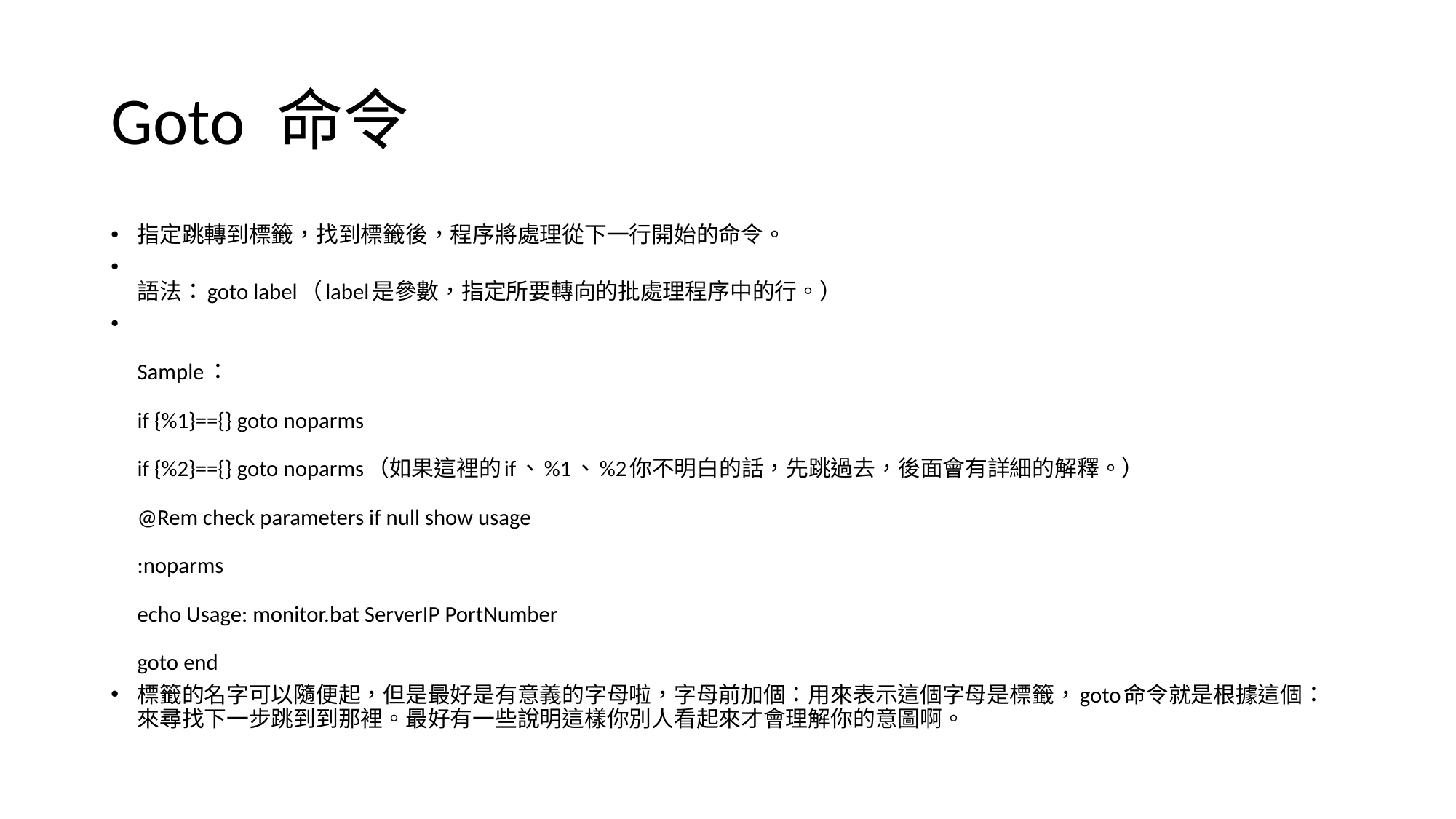

# Goto 命令
指定跳轉到標籤，找到標籤後，程序將處理從下一行開始的命令。
語法：goto label（label是參數，指定所要轉向的批處理程序中的行。）
Sample：
 
if {%1}=={} goto noparms
 
if {%2}=={} goto noparms（如果這裡的if、%1、%2你不明白的話，先跳過去，後面會有詳細的解釋。）
 
@Rem check parameters if null show usage
 
:noparms
 
echo Usage: monitor.bat ServerIP PortNumber
 
goto end
標籤的名字可以隨便起，但是最好是有意義的字母啦，字母前加個：用來表示這個字母是標籤，goto命令就是根據這個：來尋找下一步跳到到那裡。最好有一些說明這樣你別人看起來才會理解你的意圖啊。